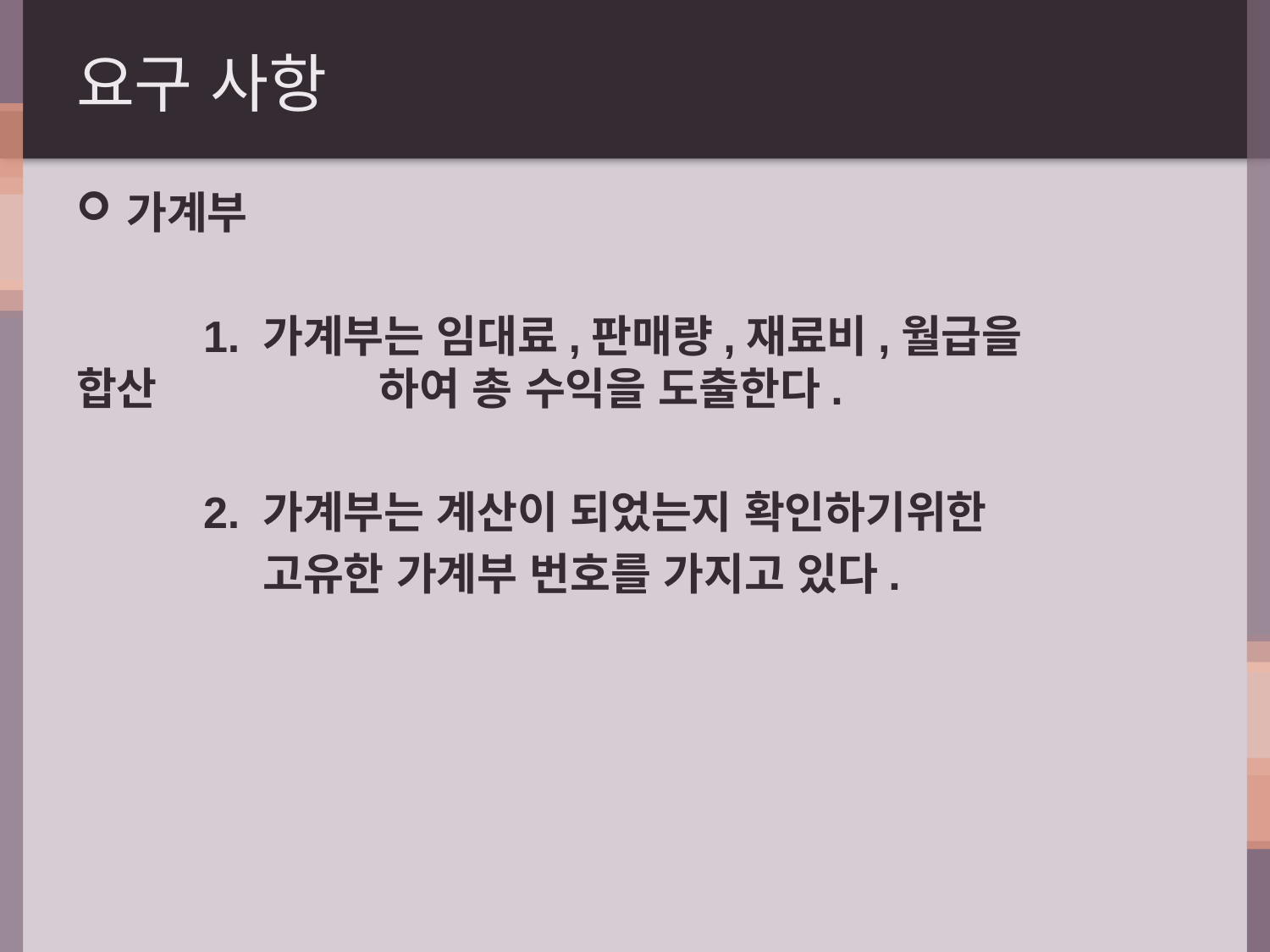

# 요구 사항
가계부

	1. 가계부는 임대료,판매량,재료비,월급을 합산	   	    하여 총 수익을 도출한다.

	2. 가계부는 계산이 되었는지 확인하기위한
	    고유한 가계부 번호를 가지고 있다.